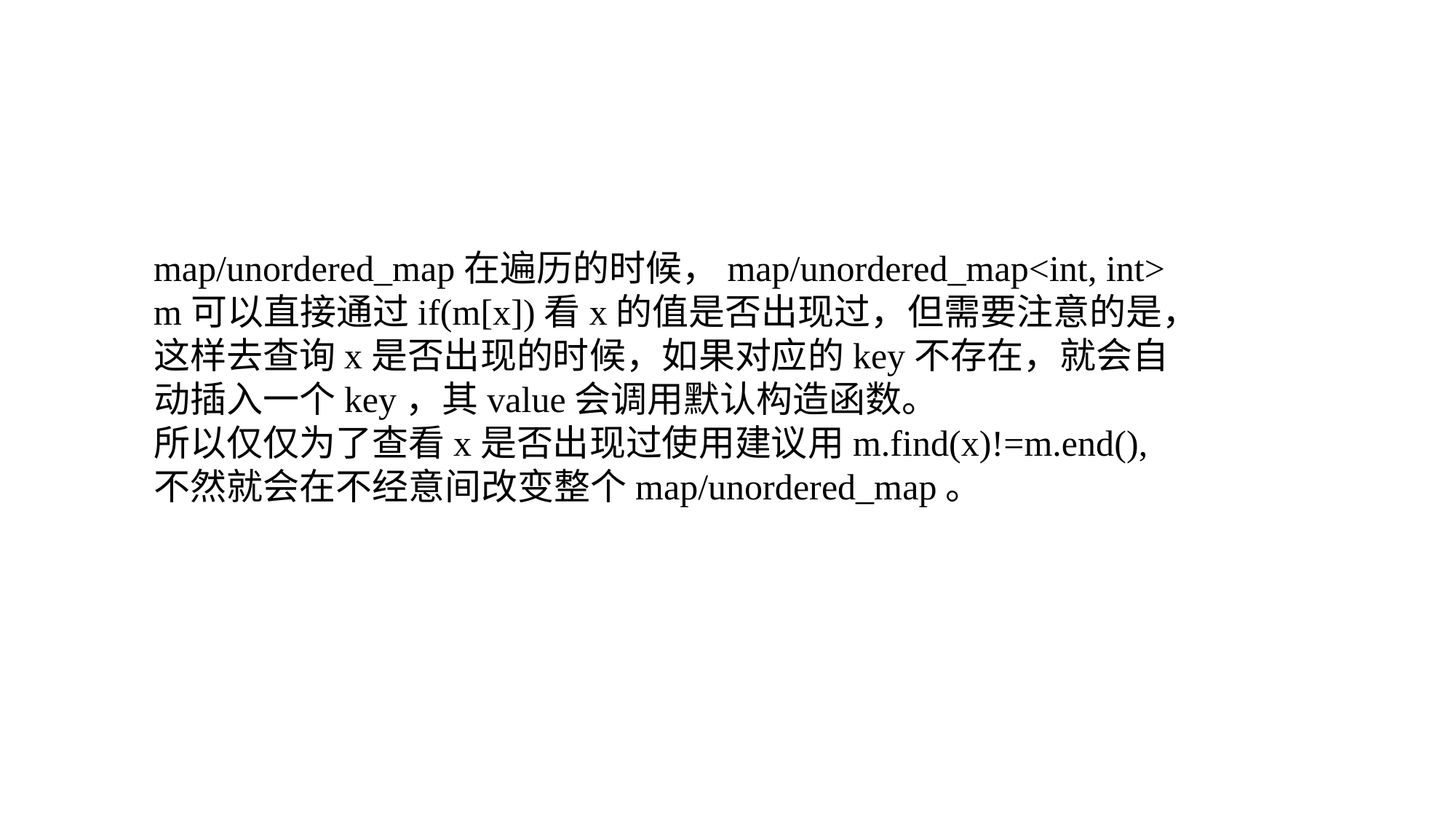

map/unordered_map在遍历的时候，map/unordered_map<int, int> m可以直接通过if(m[x])看x的值是否出现过，但需要注意的是，这样去查询x是否出现的时候，如果对应的key不存在，就会自动插入一个key，其value会调用默认构造函数。
所以仅仅为了查看x是否出现过使用建议用m.find(x)!=m.end(),不然就会在不经意间改变整个map/unordered_map。